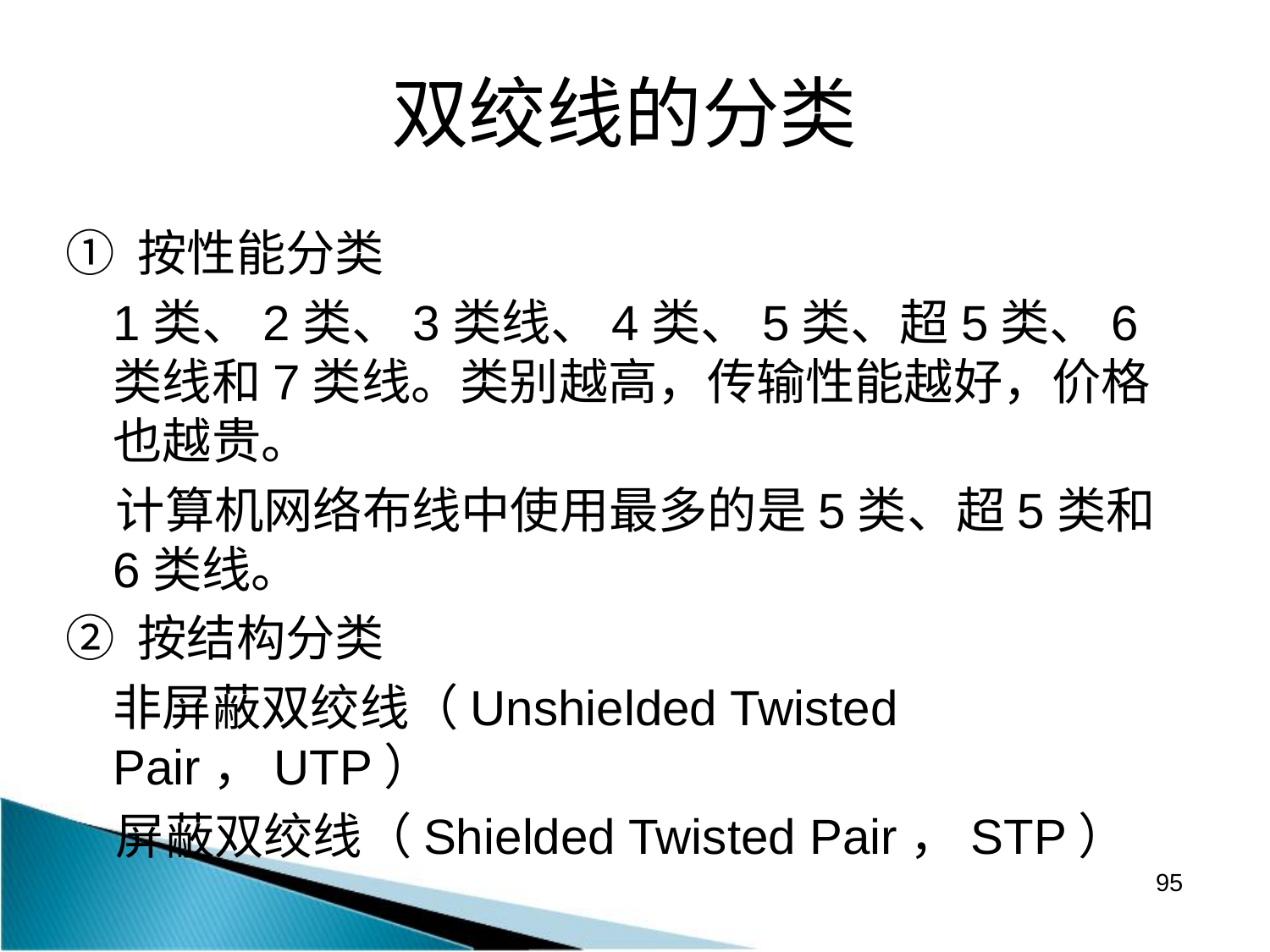

# 双绞线的分类
① 按性能分类
	1类、2类、3类线、4类、5类、超5类、6类线和7类线。类别越高，传输性能越好，价格也越贵。
计算机网络布线中使用最多的是5类、超5类和6类线。
② 按结构分类
	非屏蔽双绞线（Unshielded Twisted Pair，UTP）
屏蔽双绞线（Shielded Twisted Pair，STP）
95